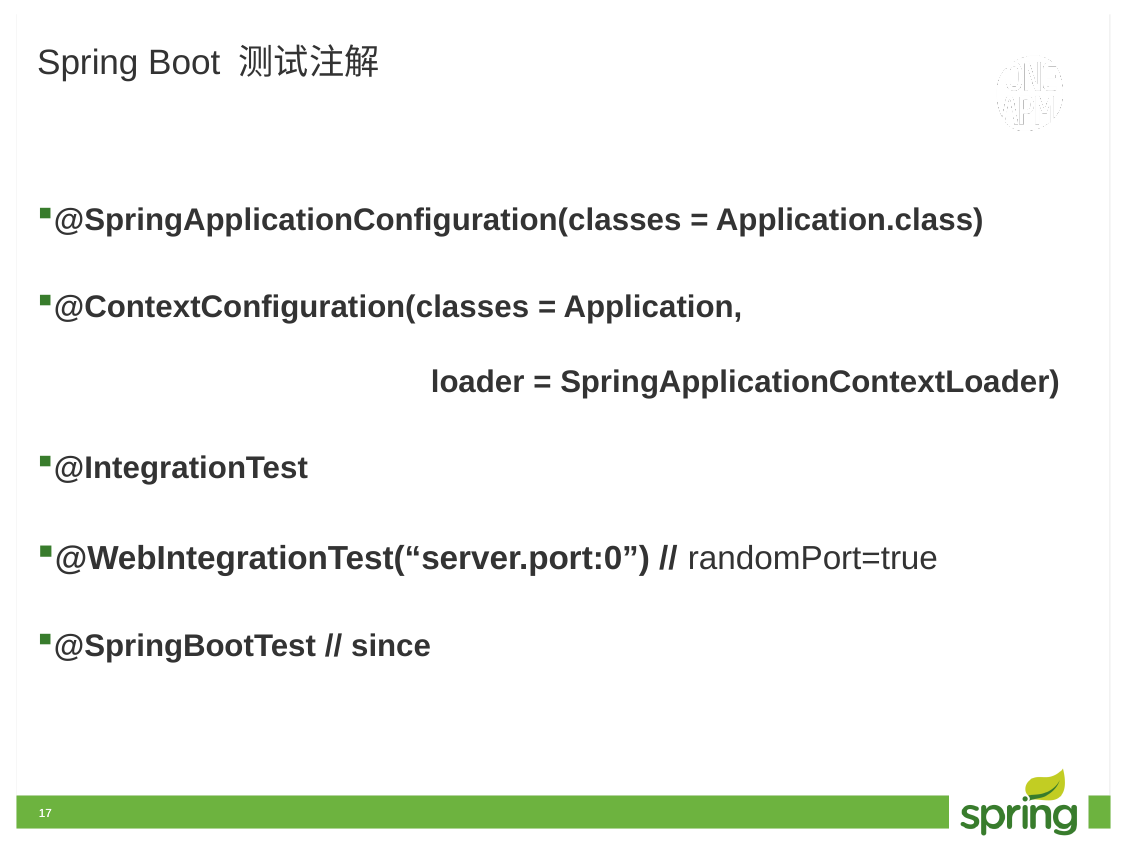

# Spring Boot 测试注解
@SpringApplicationConfiguration(classes = Application.class)
@ContextConfiguration(classes = Application,
                                             loader = SpringApplicationContextLoader)
@IntegrationTest
@WebIntegrationTest(“server.port:0”) // randomPort=true
@SpringBootTest // since